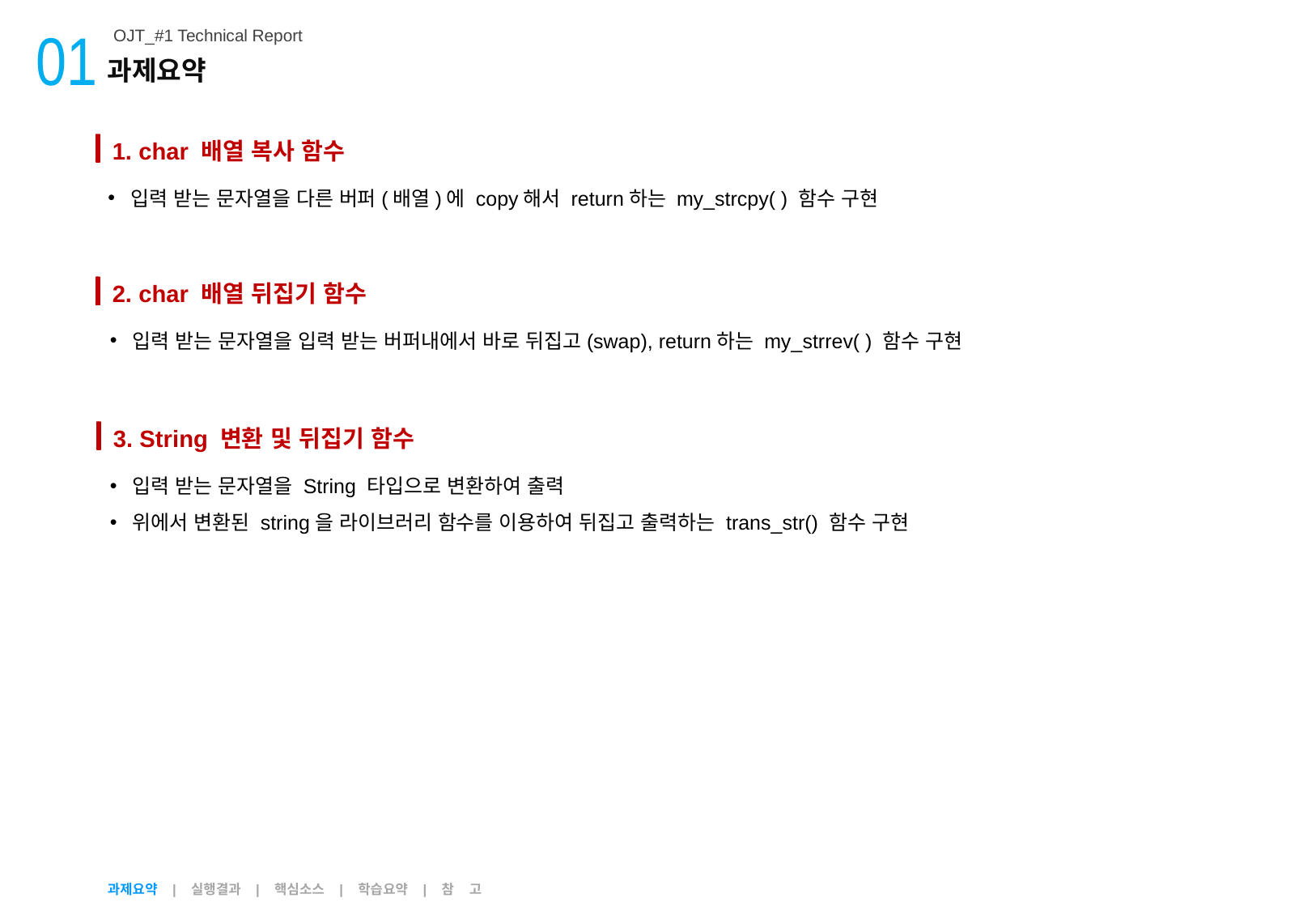

01
OJT_#1 Technical Report
과제요약

1. char 배열 복사 함수
입력 받는 문자열을 다른 버퍼(배열)에 copy해서 return하는 my_strcpy( ) 함수 구현

2. char 배열 뒤집기 함수
입력 받는 문자열을 입력 받는 버퍼내에서 바로 뒤집고(swap), return하는 my_strrev( ) 함수 구현

3. String 변환 및 뒤집기 함수
입력 받는 문자열을 String 타입으로 변환하여 출력
위에서 변환된 string을 라이브러리 함수를 이용하여 뒤집고 출력하는 trans_str() 함수 구현
과제요약   |   실행결과   |   핵심소스   |   학습요약   |   참    고